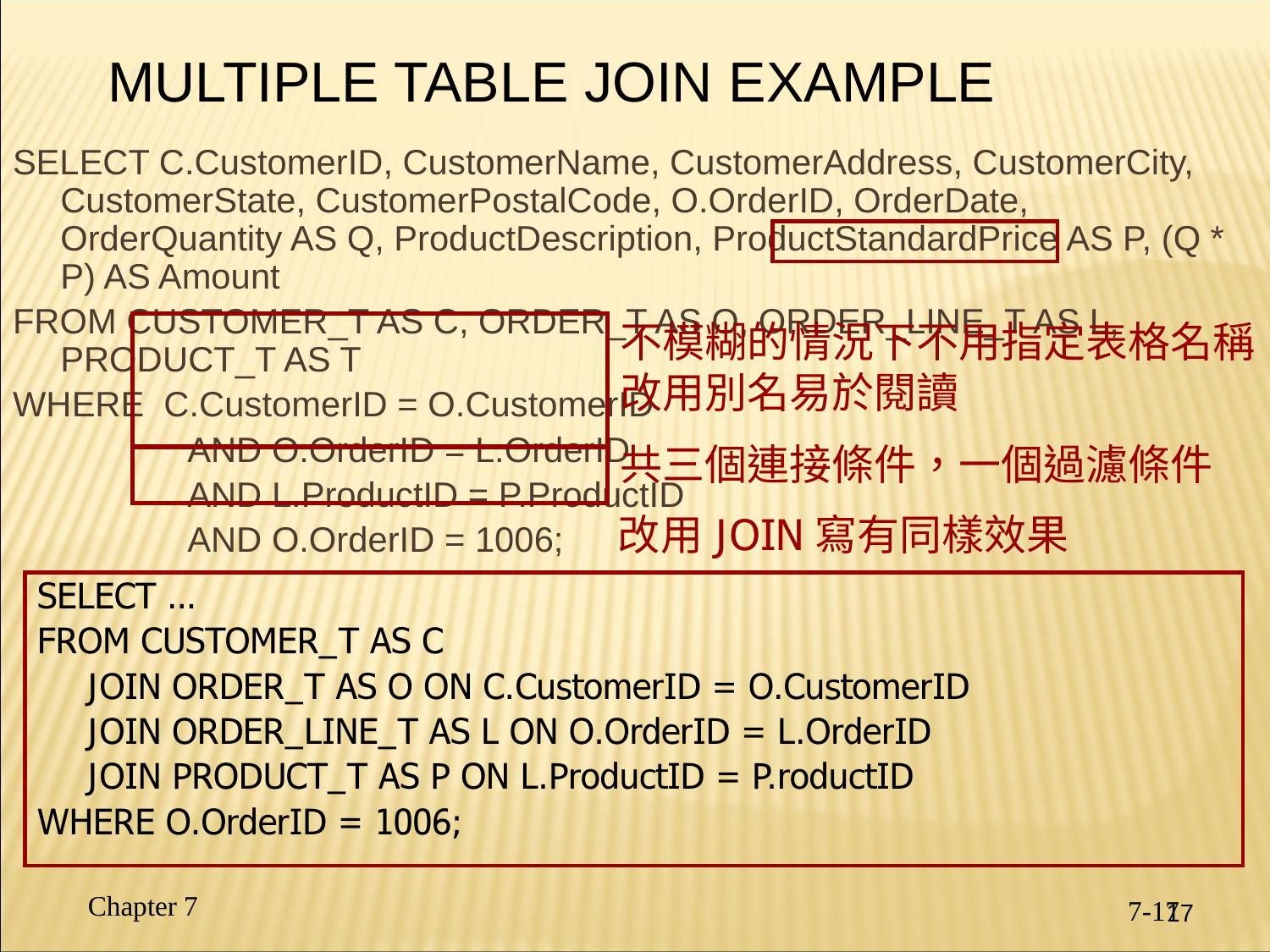

Multiple Table Join Example
SELECT C.CustomerID, CustomerName, CustomerAddress, CustomerCity, CustomerState, CustomerPostalCode, O.OrderID, OrderDate, OrderQuantity AS Q, ProductDescription, ProductStandardPrice AS P, (Q * P) AS Amount
FROM CUSTOMER_T AS C, ORDER_T AS O, ORDER_LINE_T AS L, PRODUCT_T AS T
WHERE  C.CustomerID = O.CustomerID
		AND O.OrderID = L.OrderID
		AND L.ProductID = P.ProductID
		AND O.OrderID = 1006;

不模糊的情況下不用指定表格名稱
改用別名易於閱讀
共三個連接條件，一個過濾條件

改用JOIN寫有同樣效果
SELECT …
FROM CUSTOMER_T AS C
	JOIN ORDER_T AS O ON C.CustomerID = O.CustomerID
	JOIN ORDER_LINE_T AS L ON O.OrderID = L.OrderID
	JOIN PRODUCT_T AS P ON L.ProductID = P.roductID
WHERE O.OrderID = 1006;
17